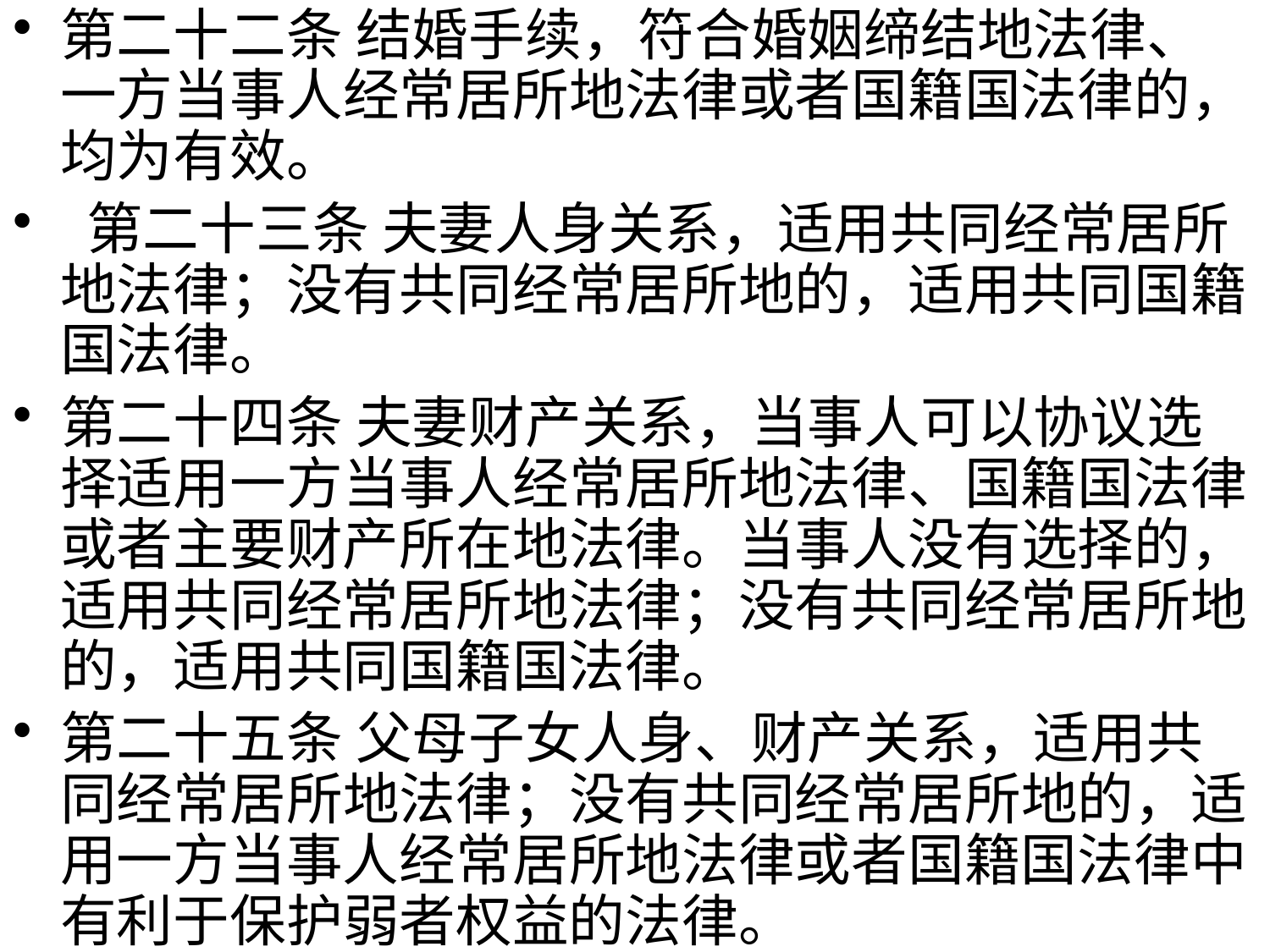

第二十二条 结婚手续，符合婚姻缔结地法律、一方当事人经常居所地法律或者国籍国法律的，均为有效。
 第二十三条 夫妻人身关系，适用共同经常居所地法律；没有共同经常居所地的，适用共同国籍国法律。
第二十四条 夫妻财产关系，当事人可以协议选择适用一方当事人经常居所地法律、国籍国法律或者主要财产所在地法律。当事人没有选择的，适用共同经常居所地法律；没有共同经常居所地的，适用共同国籍国法律。
第二十五条 父母子女人身、财产关系，适用共同经常居所地法律；没有共同经常居所地的，适用一方当事人经常居所地法律或者国籍国法律中有利于保护弱者权益的法律。